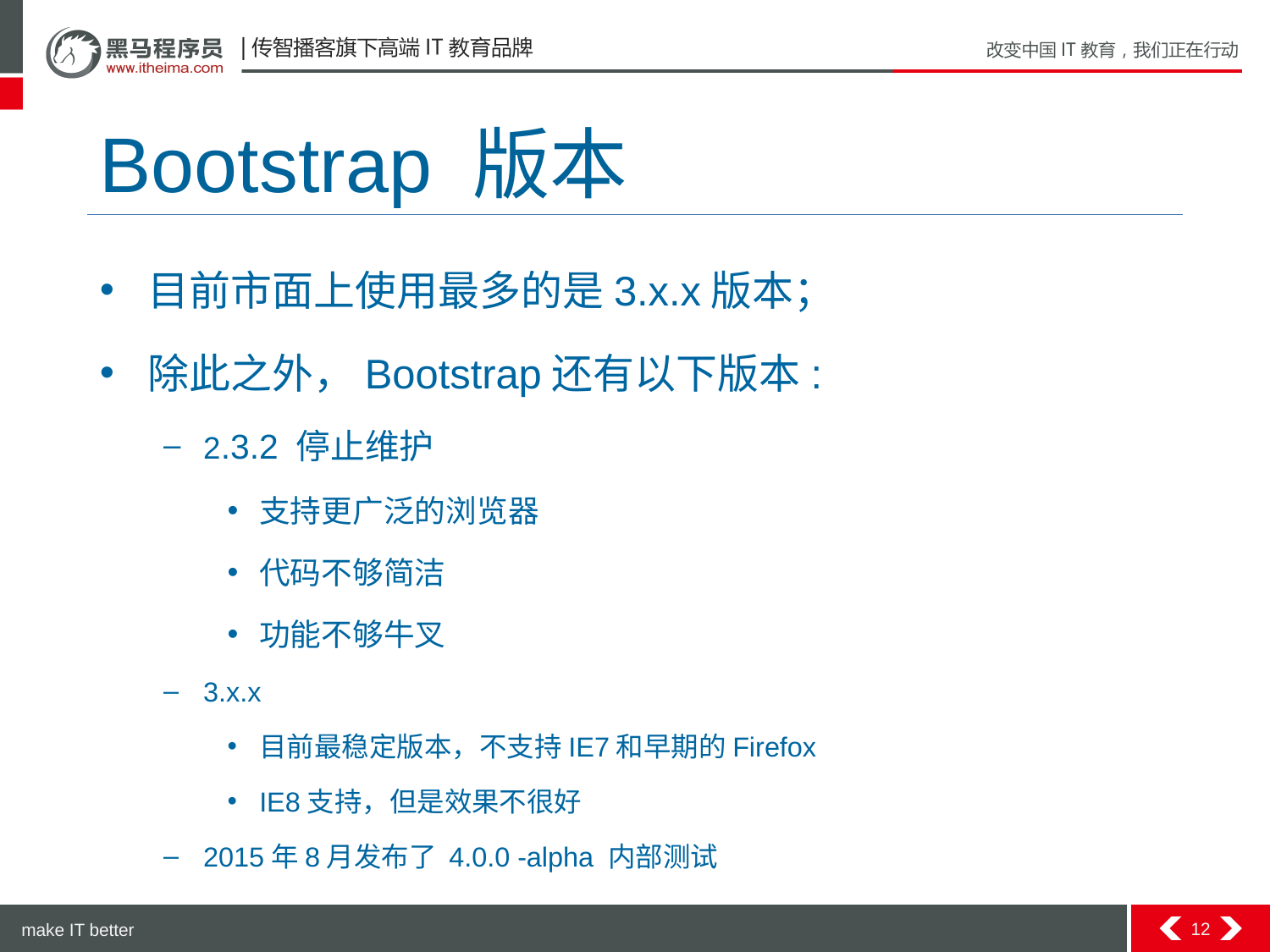

# Bootstrap 版本
目前市面上使用最多的是3.x.x版本；
除此之外，Bootstrap还有以下版本:
2.3.2 停止维护
支持更广泛的浏览器
代码不够简洁
功能不够牛叉
3.x.x
目前最稳定版本，不支持IE7和早期的Firefox
IE8支持，但是效果不很好
2015年8月发布了 4.0.0 -alpha 内部测试

12

make IT better